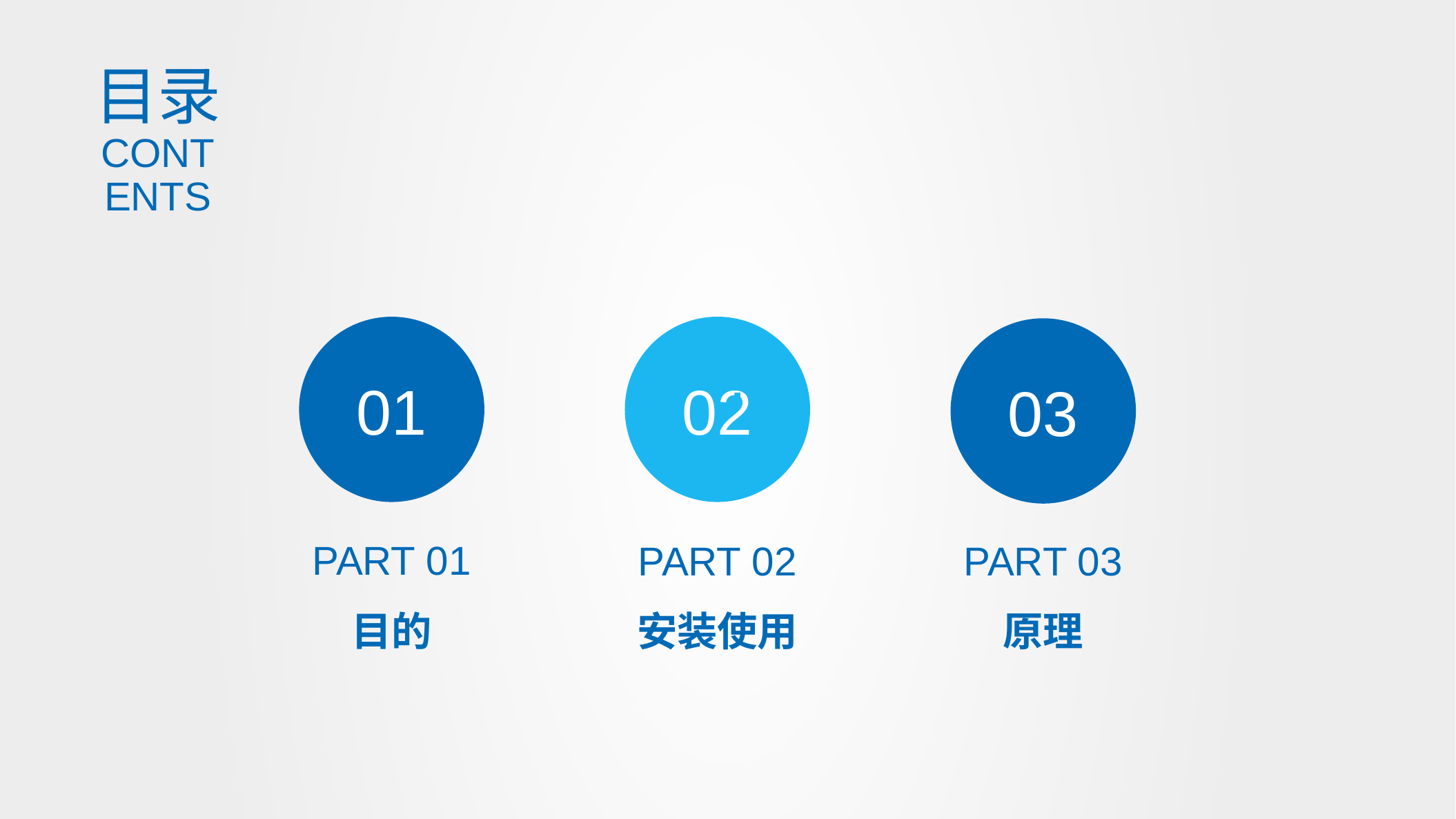

目录
CONTENTS
01
02

03
PART 01
PART 02
PART 03
目的
安装使用
原理